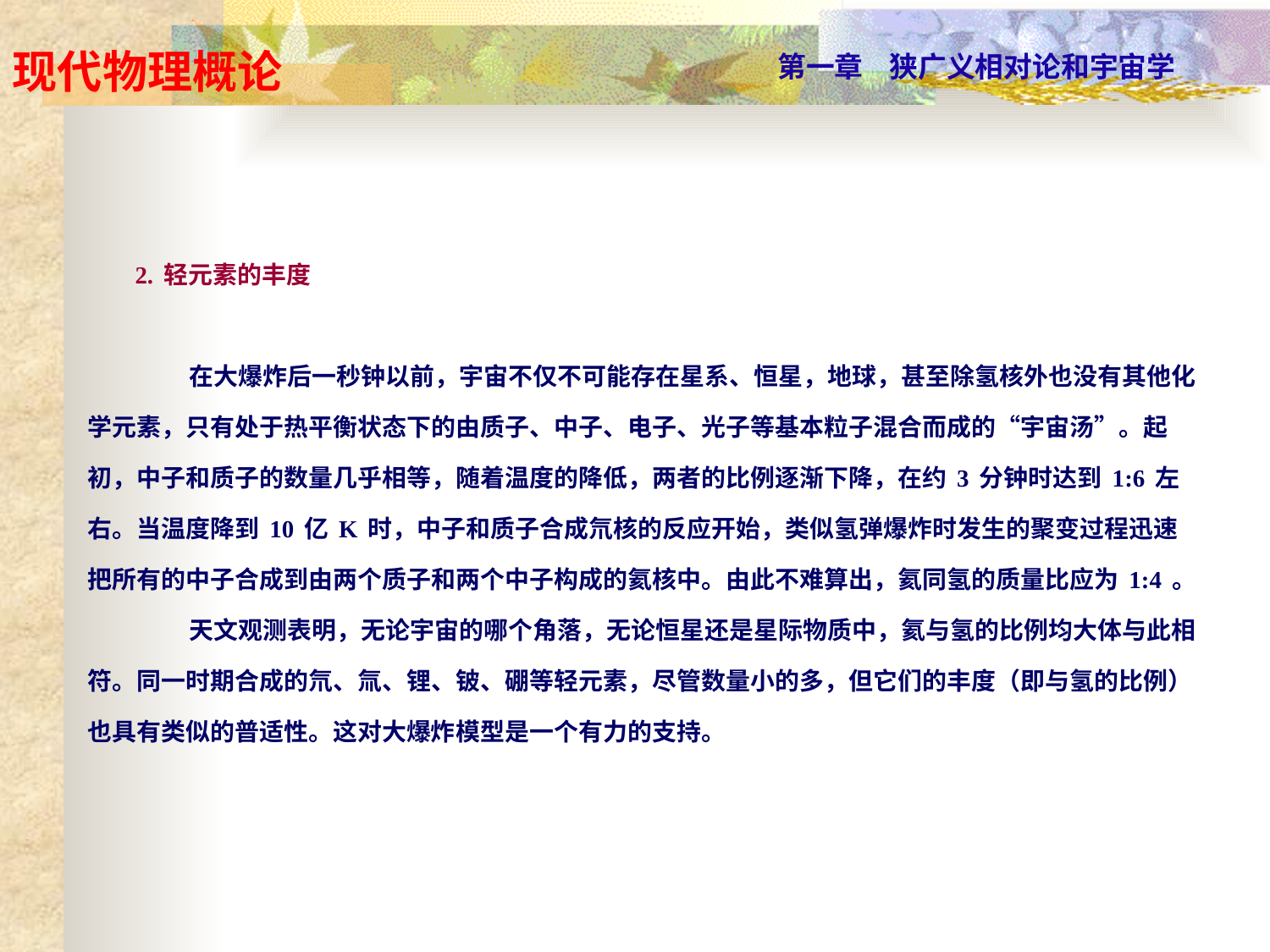

2.轻元素的丰度

        在大爆炸后一秒钟以前，宇宙不仅不可能存在星系、恒星，地球，甚至除氢核外也没有其他化学元素，只有处于热平衡状态下的由质子、中子、电子、光子等基本粒子混合而成的“宇宙汤”。起初，中子和质子的数量几乎相等，随着温度的降低，两者的比例逐渐下降，在约3分钟时达到1:6左右。当温度降到10亿K时，中子和质子合成氘核的反应开始，类似氢弹爆炸时发生的聚变过程迅速把所有的中子合成到由两个质子和两个中子构成的氦核中。由此不难算出，氦同氢的质量比应为1:4。
        天文观测表明，无论宇宙的哪个角落，无论恒星还是星际物质中，氦与氢的比例均大体与此相符。同一时期合成的氘、氚、锂、铍、硼等轻元素，尽管数量小的多，但它们的丰度（即与氢的比例）也具有类似的普适性。这对大爆炸模型是一个有力的支持。